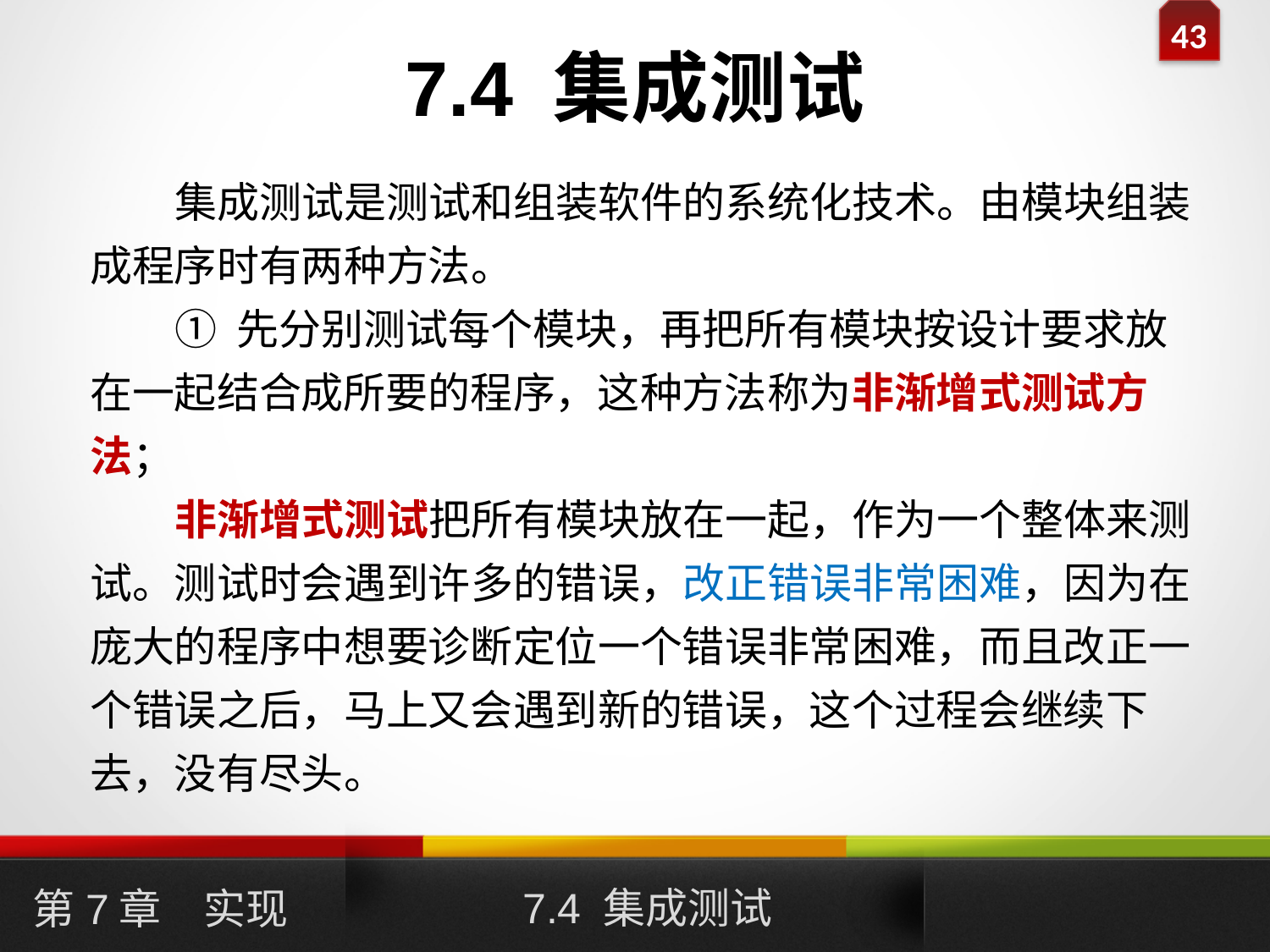

# 7.4 集成测试
集成测试是测试和组装软件的系统化技术。由模块组装成程序时有两种方法。
① 先分别测试每个模块，再把所有模块按设计要求放在一起结合成所要的程序，这种方法称为非渐增式测试方法；
非渐增式测试把所有模块放在一起，作为一个整体来测试。测试时会遇到许多的错误，改正错误非常困难，因为在庞大的程序中想要诊断定位一个错误非常困难，而且改正一个错误之后，马上又会遇到新的错误，这个过程会继续下去，没有尽头。

7.4 集成测试
第7章　实现